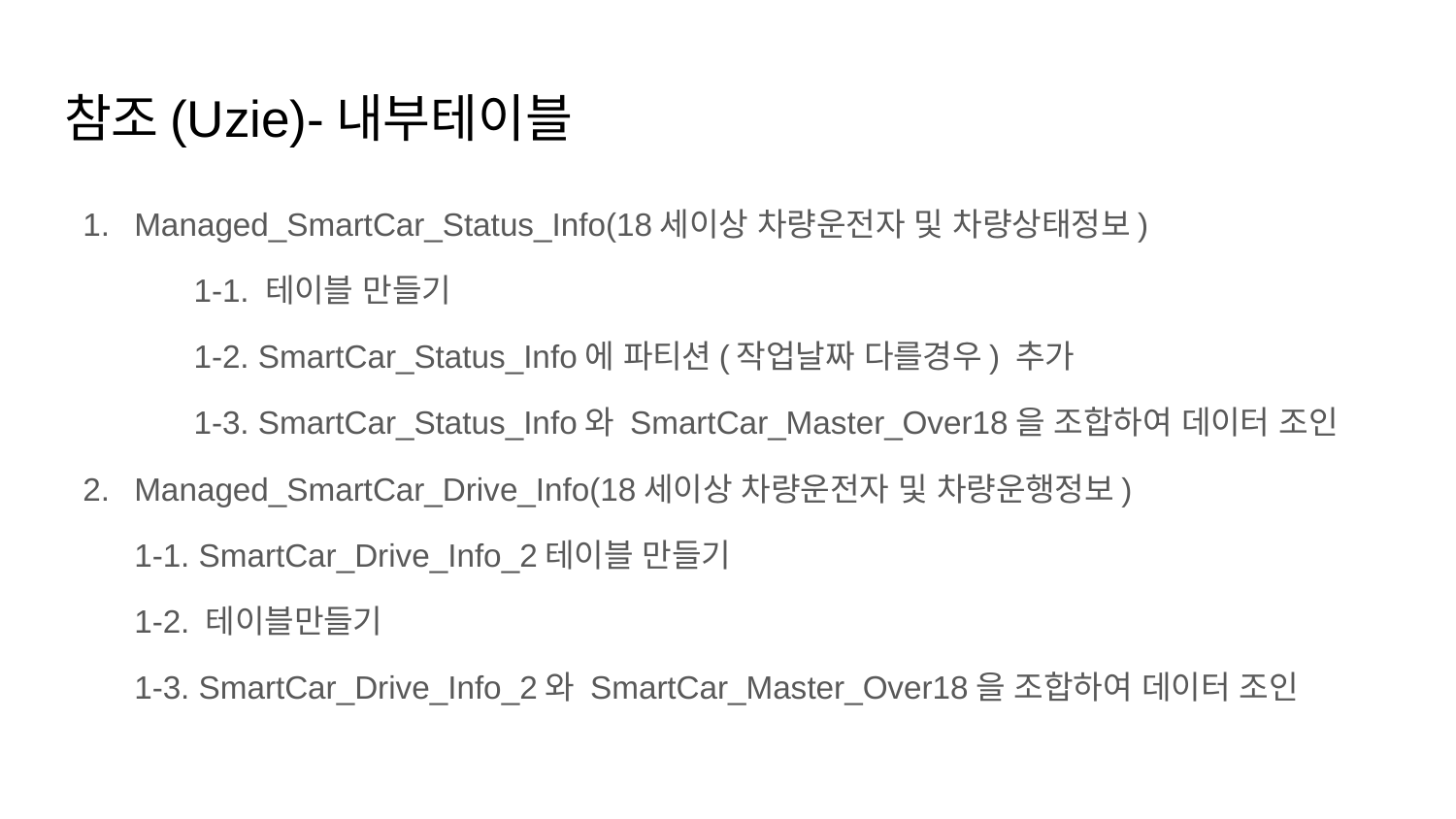

# 참조(Uzie)-내부테이블
Managed_SmartCar_Status_Info(18세이상 차량운전자 및 차량상태정보)
	1-1. 테이블 만들기
	1-2. SmartCar_Status_Info에 파티션(작업날짜 다를경우) 추가
	1-3. SmartCar_Status_Info와 SmartCar_Master_Over18을 조합하여 데이터 조인
Managed_SmartCar_Drive_Info(18세이상 차량운전자 및 차량운행정보)
1-1. SmartCar_Drive_Info_2테이블 만들기
1-2. 테이블만들기
1-3. SmartCar_Drive_Info_2와 SmartCar_Master_Over18을 조합하여 데이터 조인